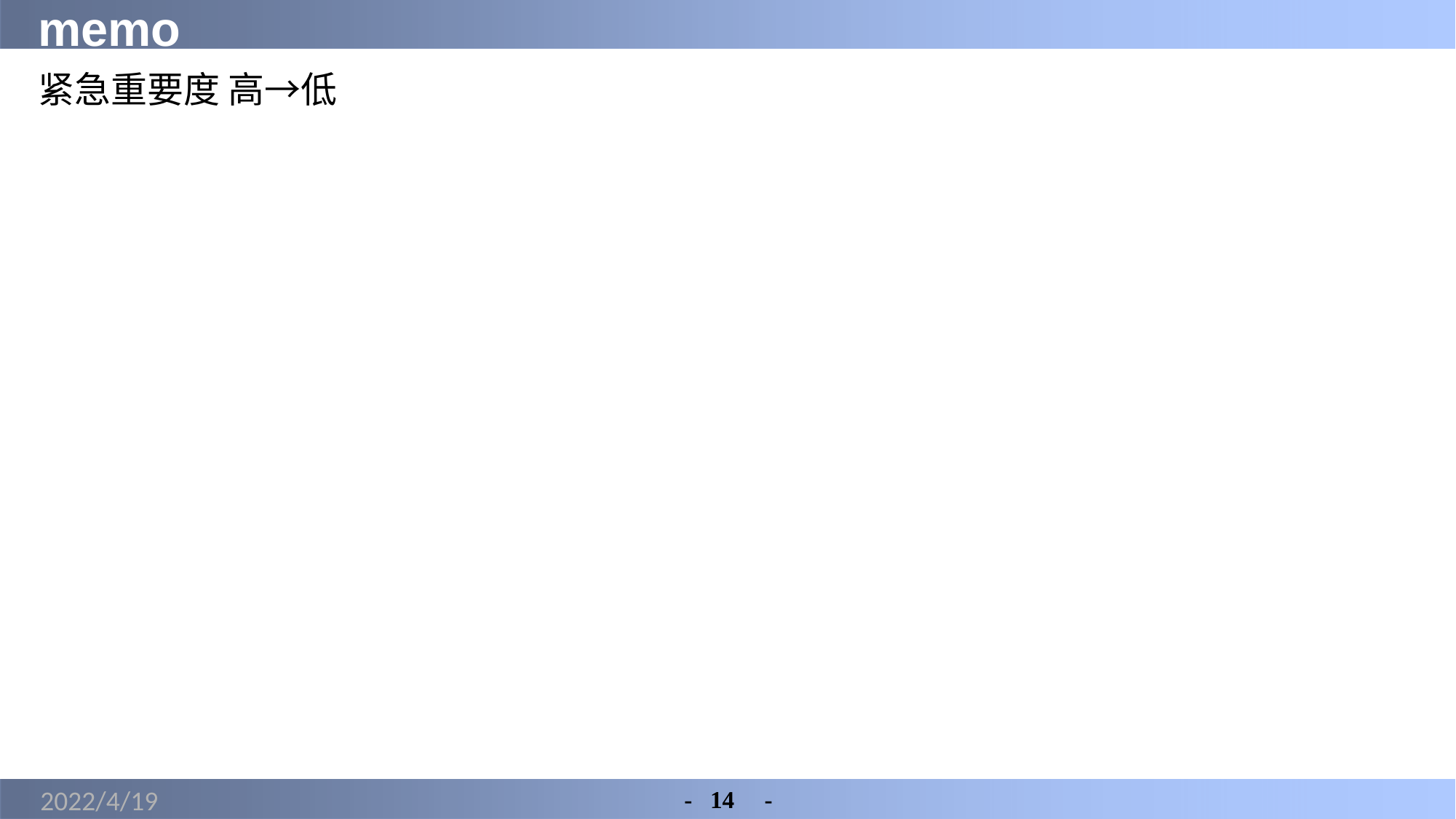

# memo
紧急重要度 高→低
2022/4/19
-	14　-